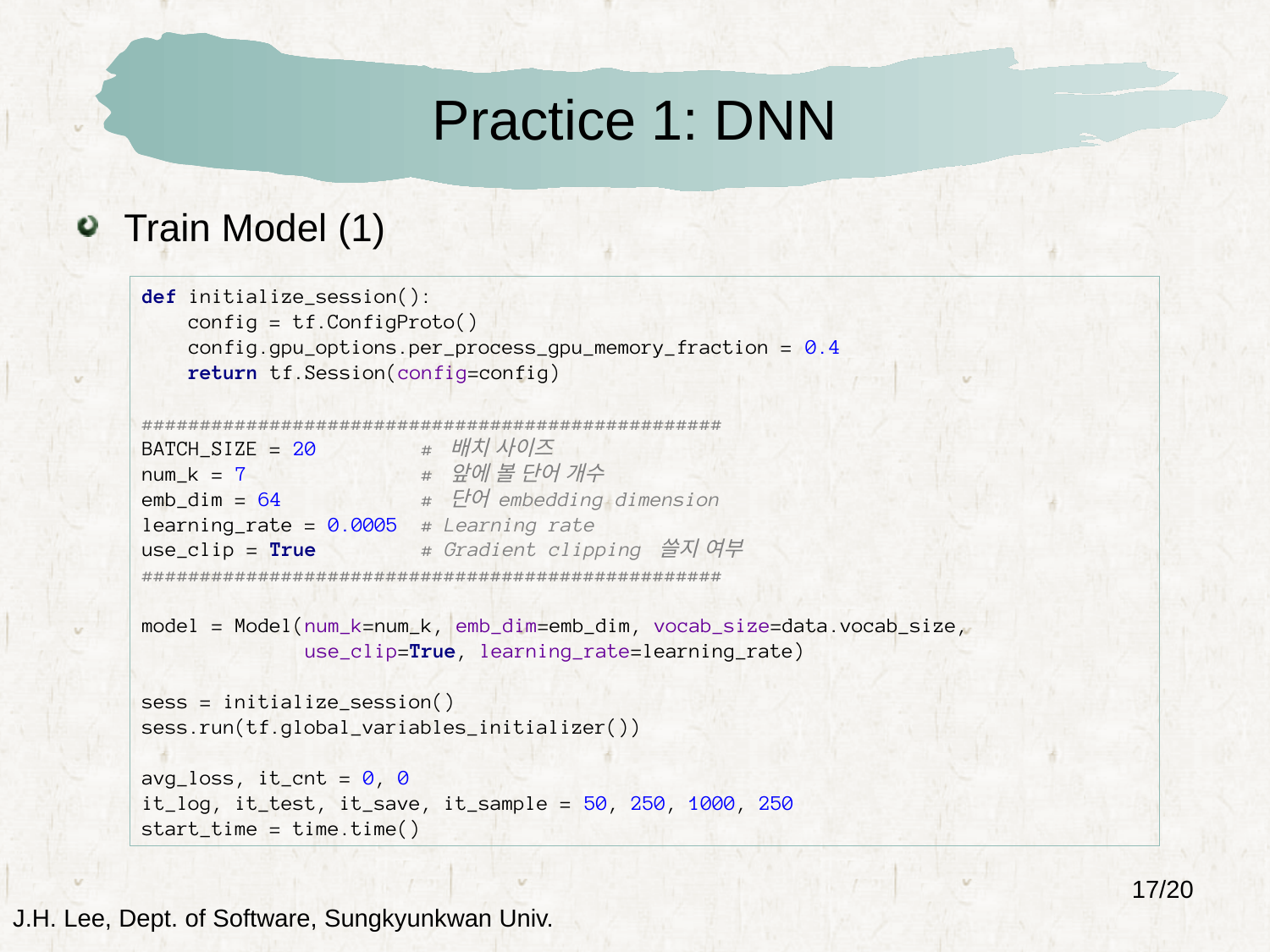

# Practice 1: DNN
Train Model (1)
def initialize_session():
    config = tf.ConfigProto()
    config.gpu_options.per_process_gpu_memory_fraction = 0.4
    return tf.Session(config=config)
##################################################
BATCH_SIZE = 20         # 배치 사이즈
num_k = 7               # 앞에 볼 단어 개수
emb_dim = 64            # 단어 embedding dimension
learning_rate = 0.0005  # Learning rate
use_clip = True         # Gradient clipping 쓸지 여부
##################################################
model = Model(num_k=num_k, emb_dim=emb_dim, vocab_size=data.vocab_size,
              use_clip=True, learning_rate=learning_rate)
sess = initialize_session()
sess.run(tf.global_variables_initializer())

avg_loss, it_cnt = 0, 0
it_log, it_test, it_save, it_sample = 50, 250, 1000, 250
start_time = time.time()
17/20
J.H. Lee, Dept. of Software, Sungkyunkwan Univ.